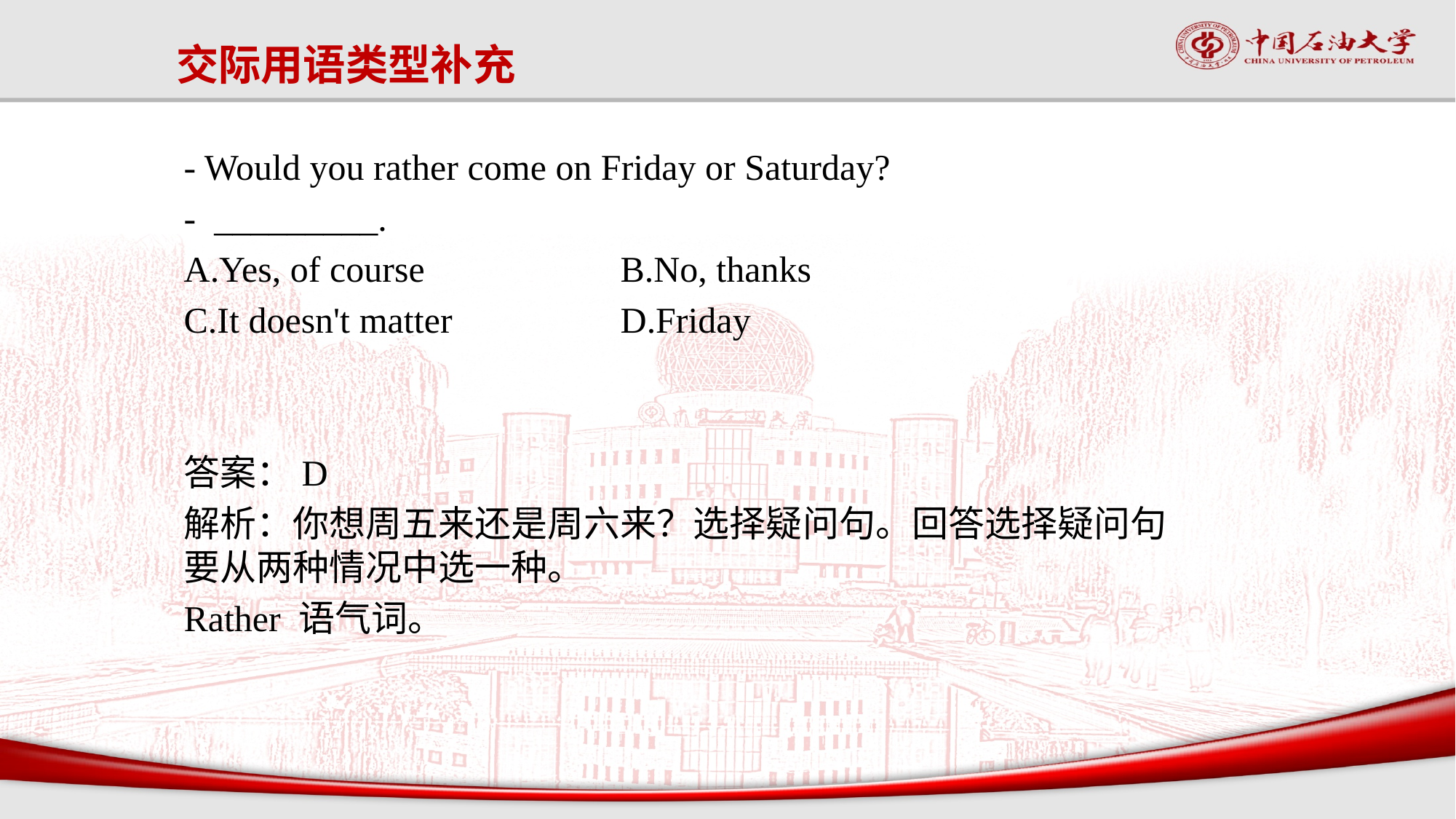

# 交际用语类型补充
- Would you rather come on Friday or Saturday?
-  _________.
A.Yes, of course		B.No, thanks
C.It doesn't matter		D.Friday

答案：D
解析：你想周五来还是周六来？选择疑问句。回答选择疑问句要从两种情况中选一种。
Rather 语气词。